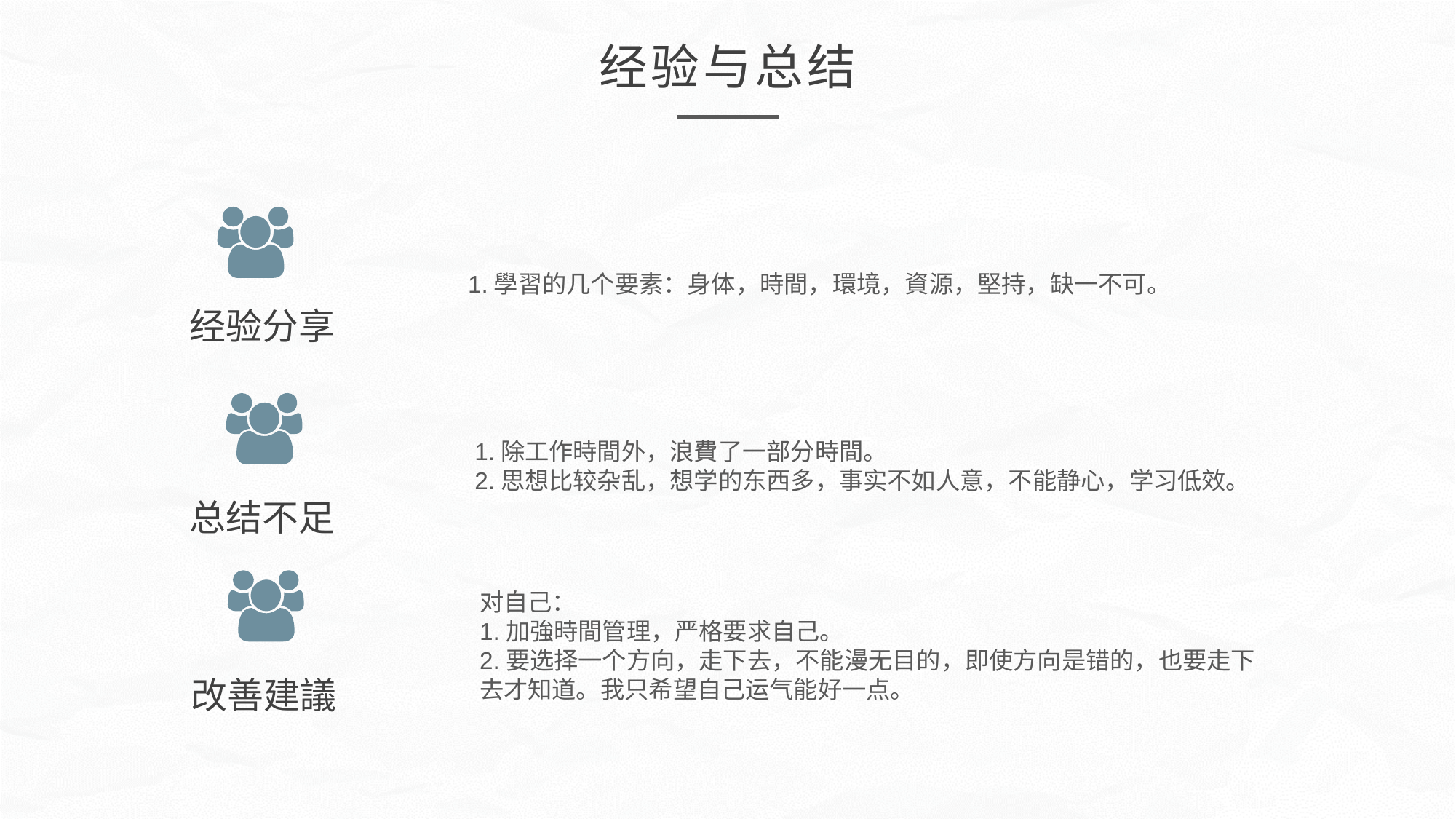

经验与总结

1.學習的几个要素：身体，時間，環境，資源，堅持，缺一不可。
经验分享

1.除工作時間外，浪費了一部分時間。
2.思想比较杂乱，想学的东西多，事实不如人意，不能静心，学习低效。
总结不足

对自己：
1.加強時間管理，严格要求自己。
2.要选择一个方向，走下去，不能漫无目的，即使方向是错的，也要走下去才知道。我只希望自己运气能好一点。
改善建議